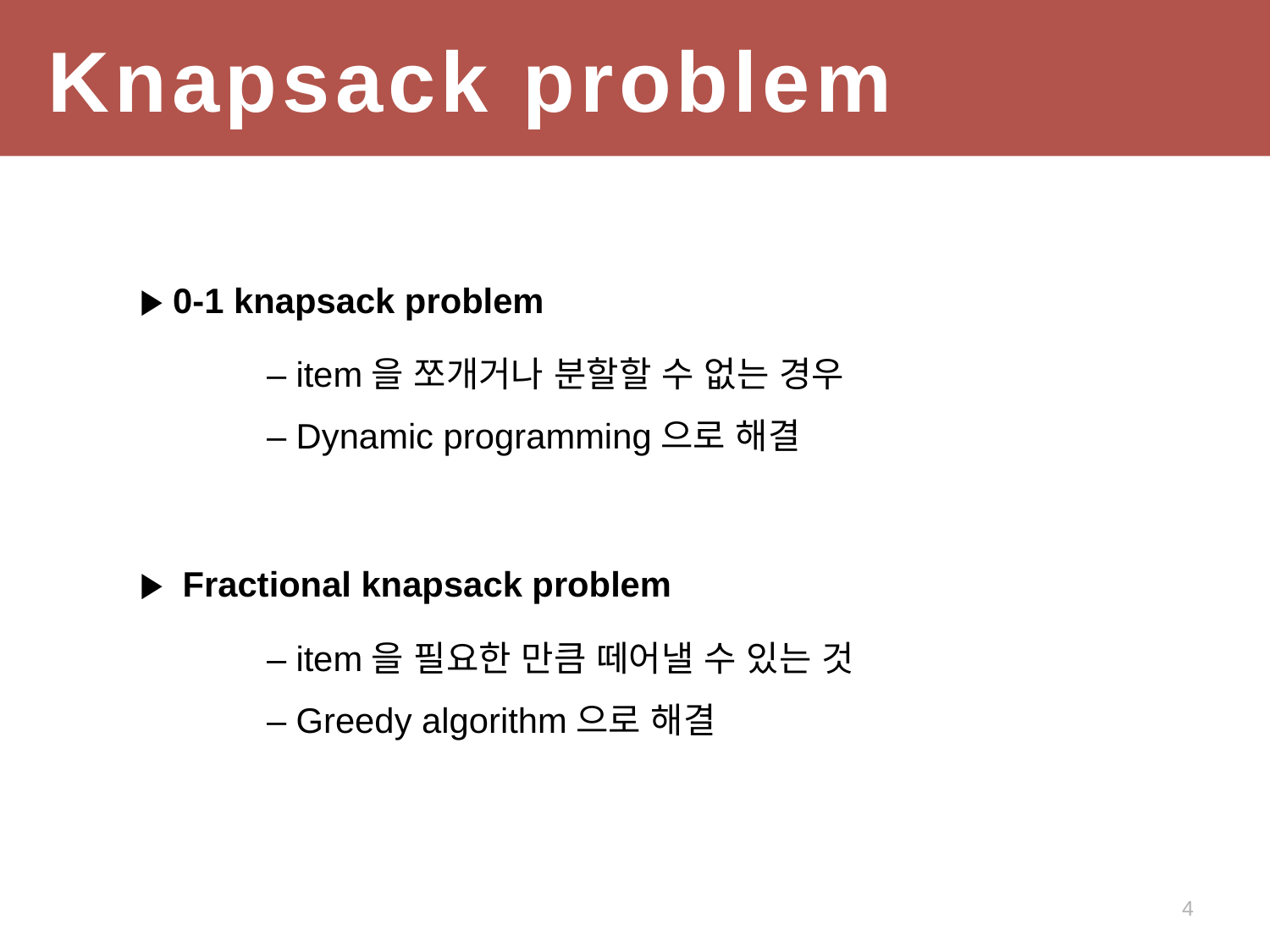

Knapsack problem

▶ 0-1 knapsack problem

	– item을 쪼개거나 분할할 수 없는 경우

	– Dynamic programming으로 해결

▶  Fractional knapsack problem

	– item을 필요한 만큼 떼어낼 수 있는 것

	– Greedy algorithm으로 해결

4